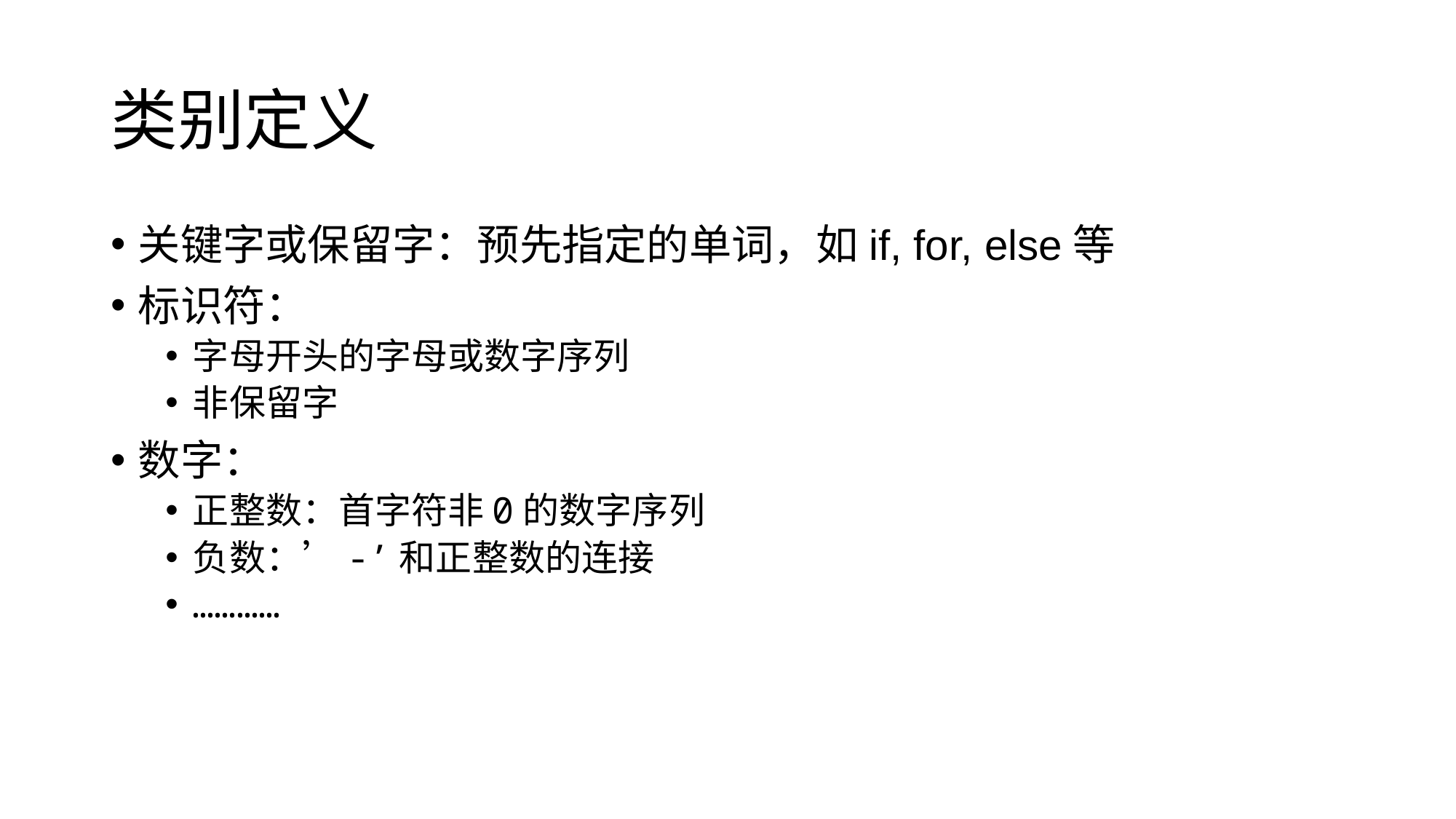

# 类别定义
关键字或保留字：预先指定的单词，如if, for, else等
标识符：
字母开头的字母或数字序列
非保留字
数字：
正整数：首字符非0的数字序列
负数：’-’和正整数的连接
…………